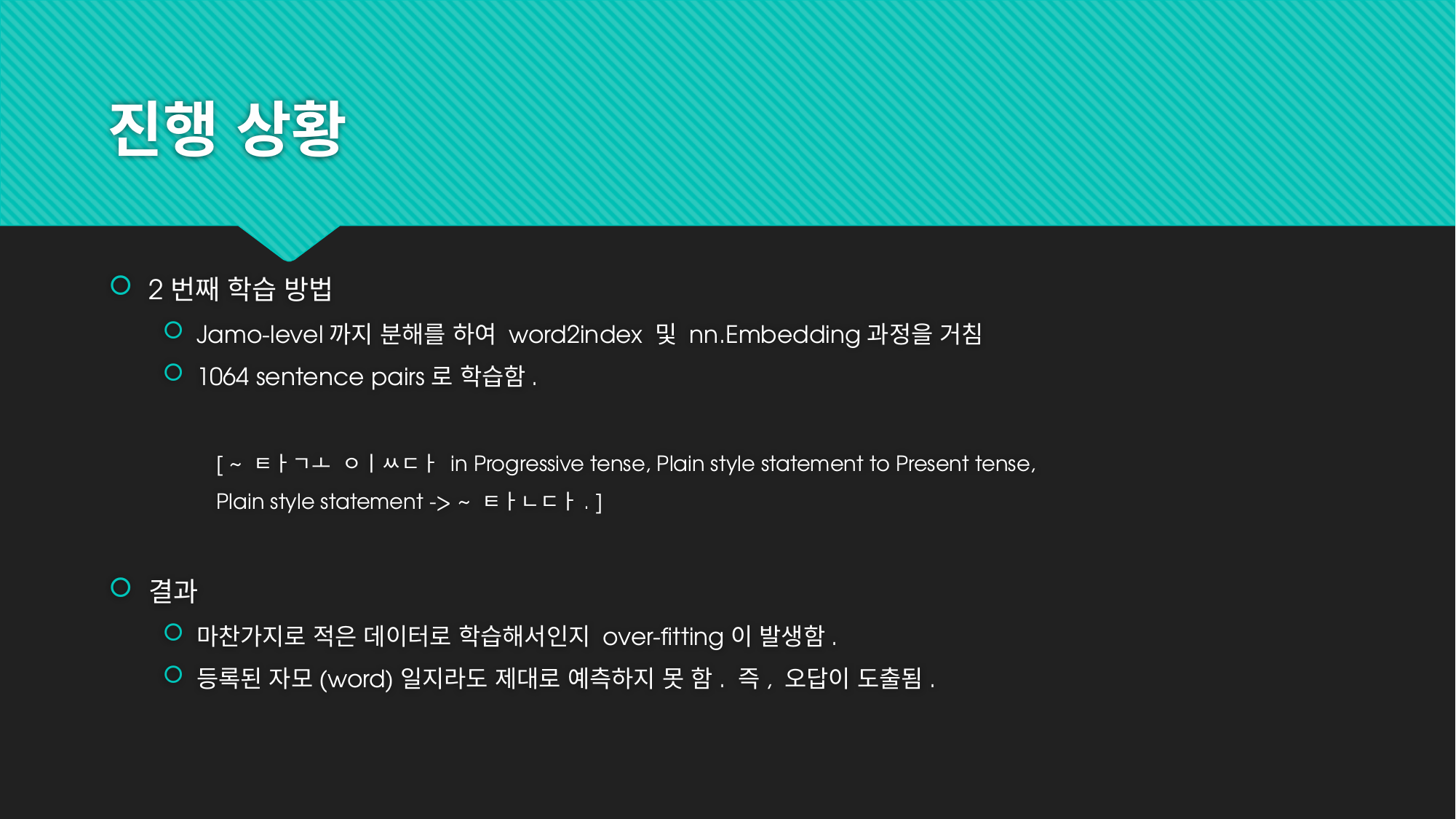

# 진행 상황
2번째 학습 방법
Jamo-level까지 분해를 하여 word2index 및 nn.Embedding과정을 거침
1064 sentence pairs로 학습함.

[ ~ ㅌㅏㄱㅗ  ㅇㅣㅆㄷㅏ in Progressive tense, Plain style statement to Present tense,
Plain style statement -> ~ ㅌㅏㄴㄷㅏ. ]

결과
마찬가지로 적은 데이터로 학습해서인지 over-fitting이 발생함.
등록된 자모(word)일지라도 제대로 예측하지 못 함. 즉, 오답이 도출됨.